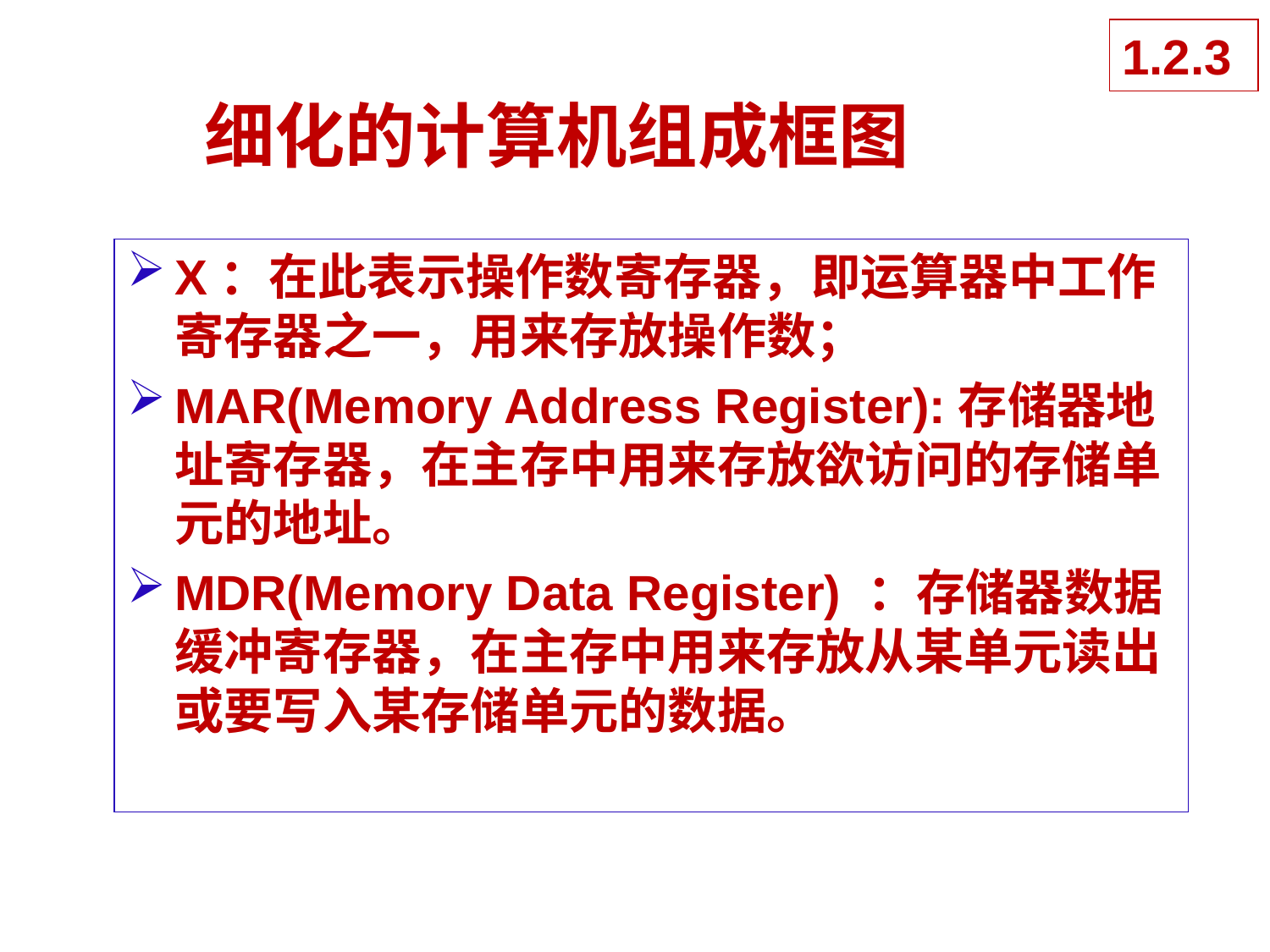

1.2.3
# 细化的计算机组成框图
X：在此表示操作数寄存器，即运算器中工作寄存器之一，用来存放操作数；
MAR(Memory Address Register):存储器地址寄存器，在主存中用来存放欲访问的存储单元的地址。
MDR(Memory Data Register) ：存储器数据缓冲寄存器，在主存中用来存放从某单元读出或要写入某存储单元的数据。